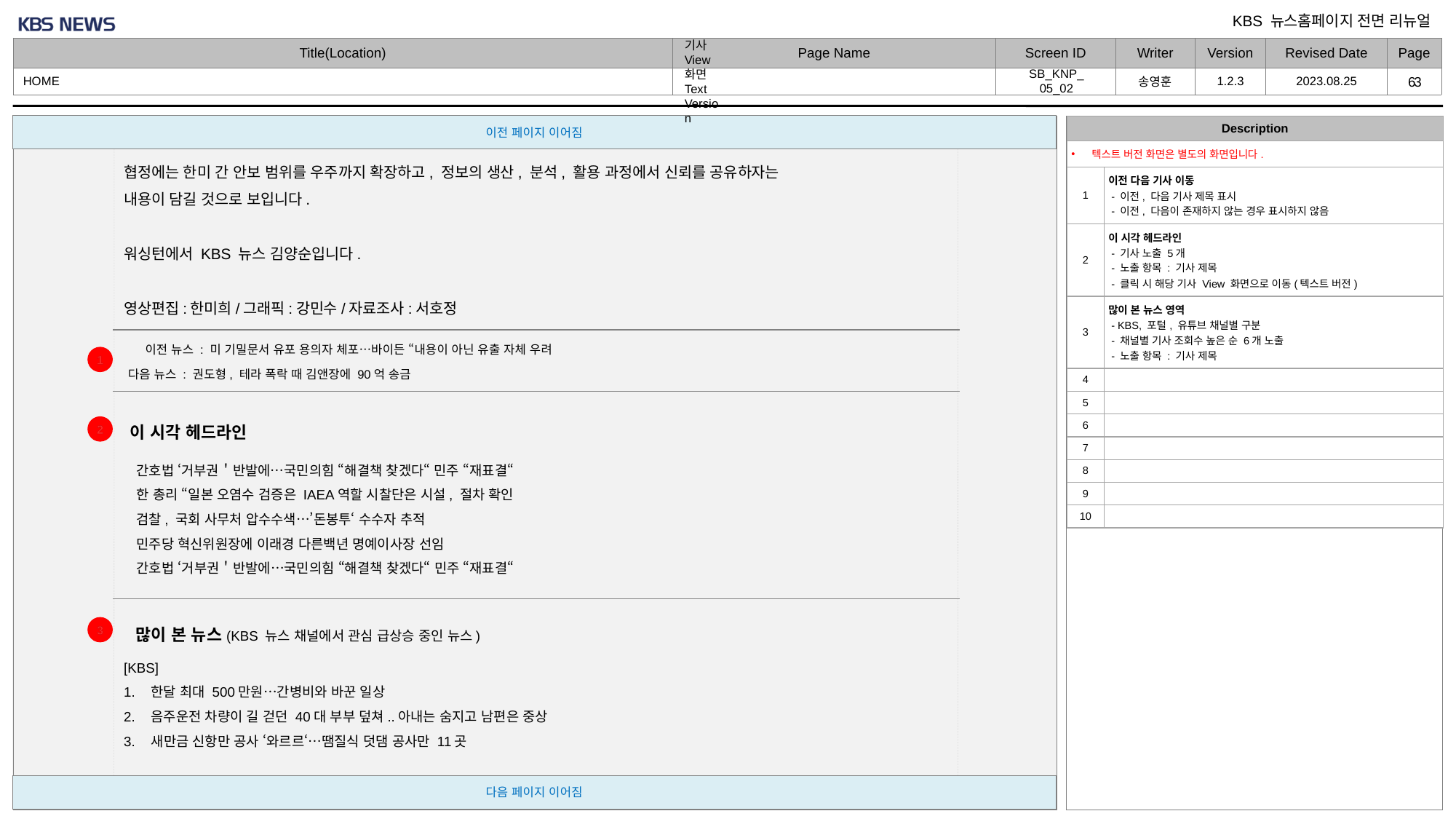

HOME
SB_KNP_ 05_02
# 기사 View 화면 Text Version
| Description |  |
| --- | --- |
| 텍스트 버전 화면은 별도의 화면입니다. |  |
| 1 | 이전 다음 기사 이동 - 이전, 다음 기사 제목 표시 - 이전, 다음이 존재하지 않는 경우 표시하지 않음 |
| 2 | 이 시각 헤드라인 - 기사 노출 5개 - 노출 항목 : 기사 제목 - 클릭 시 해당 기사 View 화면으로 이동(텍스트 버전) |
| 3 | 많이 본 뉴스 영역 - KBS, 포털, 유튜브 채널별 구분 - 채널별 기사 조회수 높은 순 6개 노출 - 노출 항목 : 기사 제목 |
| 4 |  |
| 5 |  |
| 6 |  |
| 7 |  |
| 8 |  |
| 9 |  |
| 10 |  |
협정에는 한미 간 안보 범위를 우주까지 확장하고, 정보의 생산, 분석, 활용 과정에서 신뢰를 공유하자는
내용이 담길 것으로 보입니다.

워싱턴에서 KBS 뉴스 김양순입니다.

영상편집:한미희/그래픽:강민수/자료조사:서호정
이전 뉴스 : 미 기밀문서 유포 용의자 체포…바이든 “내용이 아닌 유출 자체 우려
1
다음 뉴스 : 권도형, 테라 폭락 때 김앤장에 90억 송금
2
이 시각 헤드라인
간호법 ‘거부권＇반발에…국민의힘 “해결책 찾겠다“ 민주 “재표결“
한 총리 “일본 오염수 검증은 IAEA역할 시찰단은 시설, 절차 확인
검찰, 국회 사무처 압수수색…’돈봉투‘ 수수자 추적
민주당 혁신위원장에 이래경 다른백년 명예이사장 선임
간호법 ‘거부권＇반발에…국민의힘 “해결책 찾겠다“ 민주 “재표결“
3
많이 본 뉴스(KBS 뉴스 채널에서 관심 급상승 중인 뉴스)
[KBS]
한달 최대 500만원…간병비와 바꾼 일상
음주운전 차량이 길 걷던 40대 부부 덮쳐..아내는 숨지고 남편은 중상
새만금 신항만 공사 ‘와르르‘…땜질식 덧댐 공사만 11곳